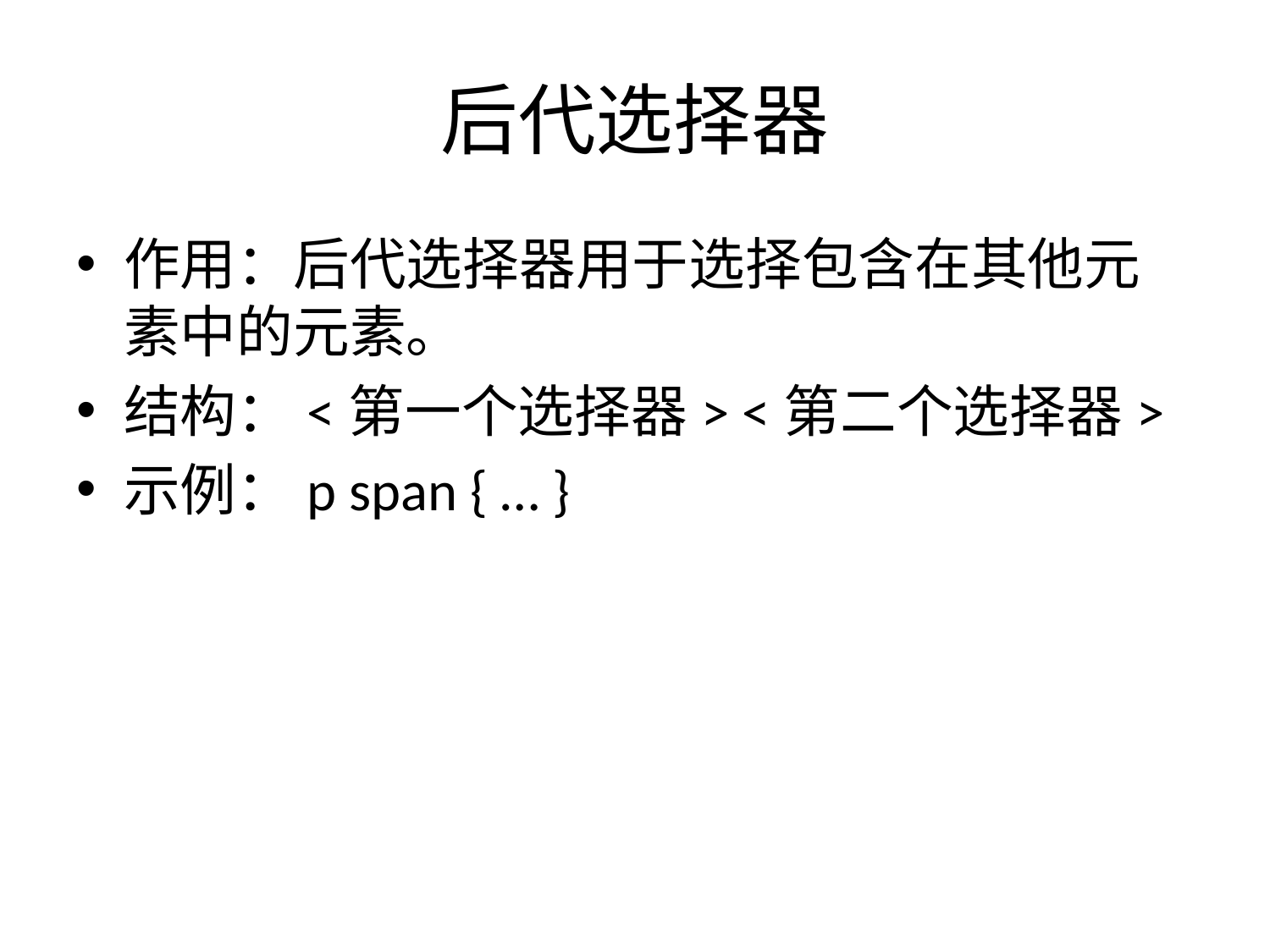

# 后代选择器
作用：后代选择器用于选择包含在其他元素中的元素。
结构：<第一个选择器> <第二个选择器>
示例：p span { … }